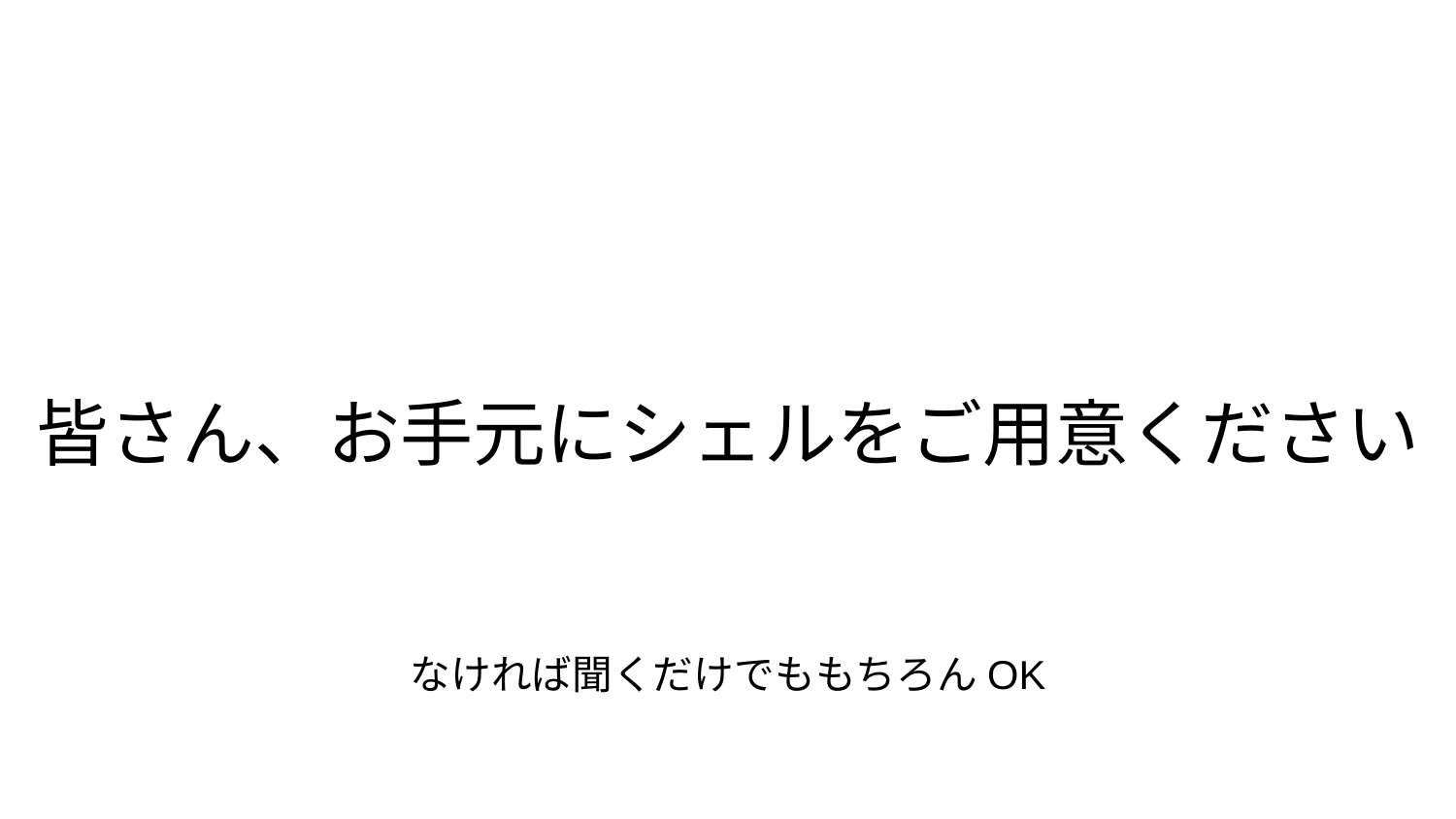

# 皆さん、お手元にシェルをご用意ください
なければ聞くだけでももちろんOK